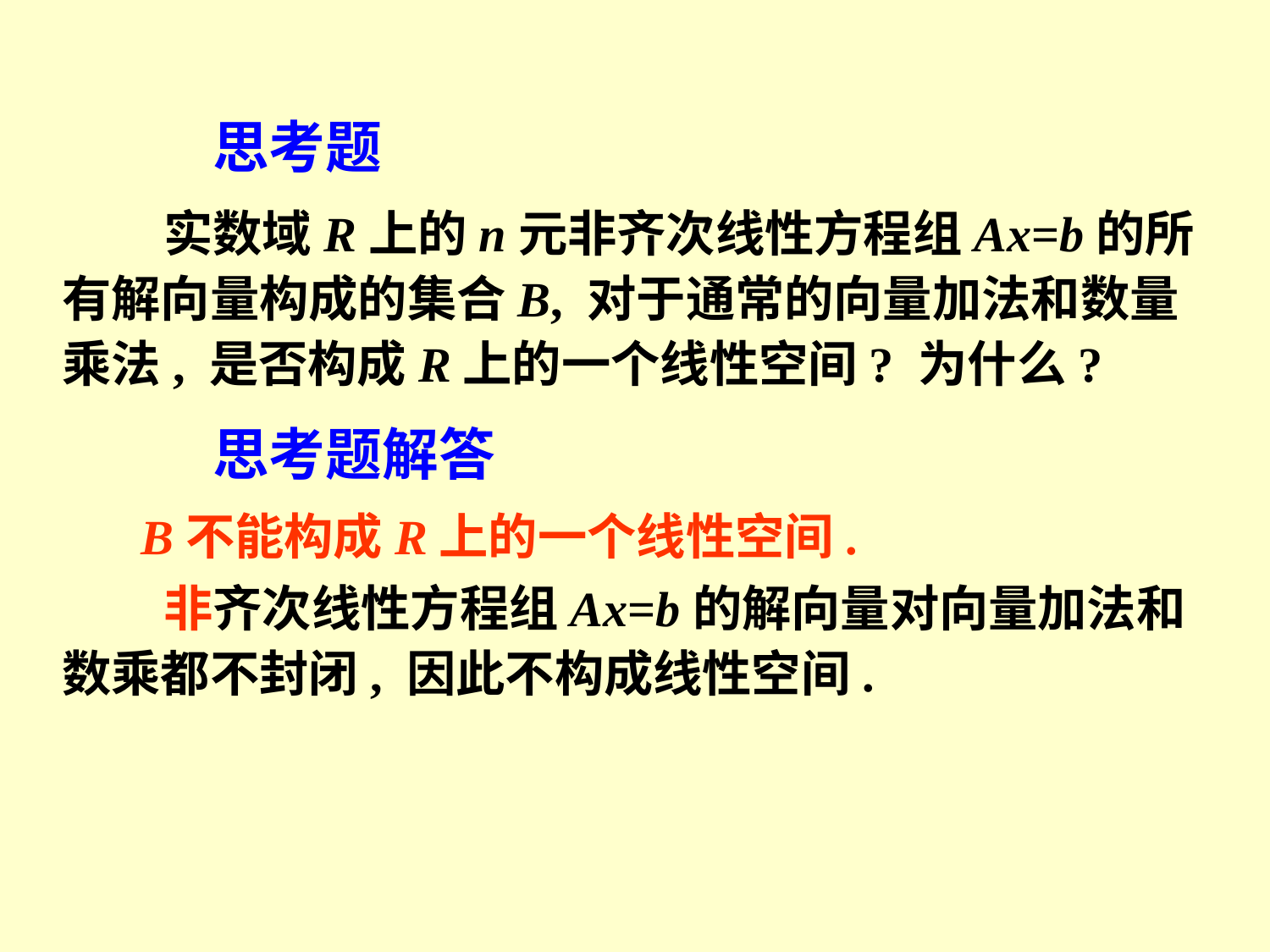

思考题
        实数域R上的n元非齐次线性方程组Ax=b的所有解向量构成的集合B, 对于通常的向量加法和数量乘法, 是否构成R上的一个线性空间? 为什么?
思考题解答
B不能构成R上的一个线性空间.
        非齐次线性方程组Ax=b的解向量对向量加法和数乘都不封闭, 因此不构成线性空间.